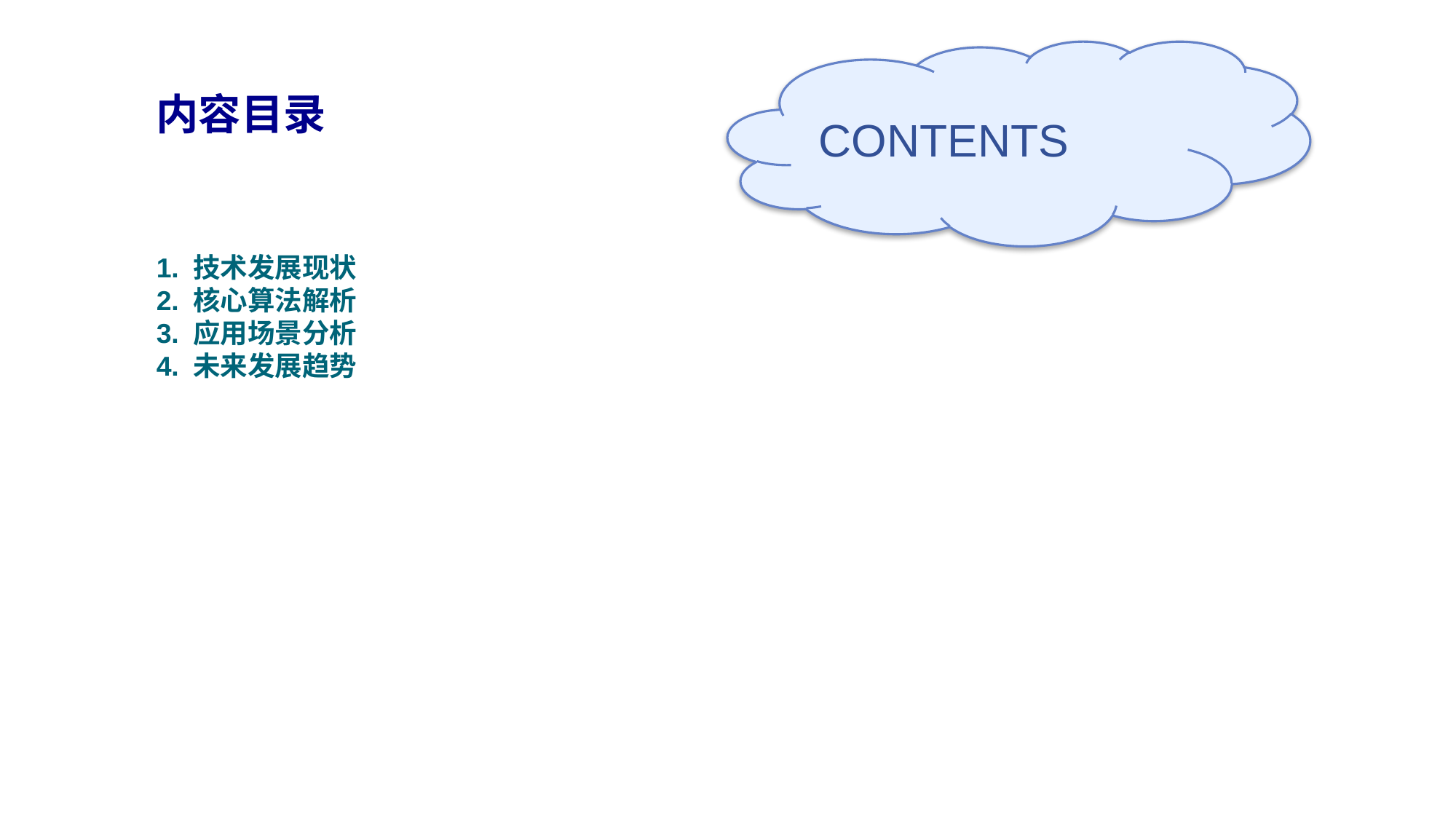

CONTENTS
内容目录

1. 技术发展现状
2. 核心算法解析
3. 应用场景分析
4. 未来发展趋势